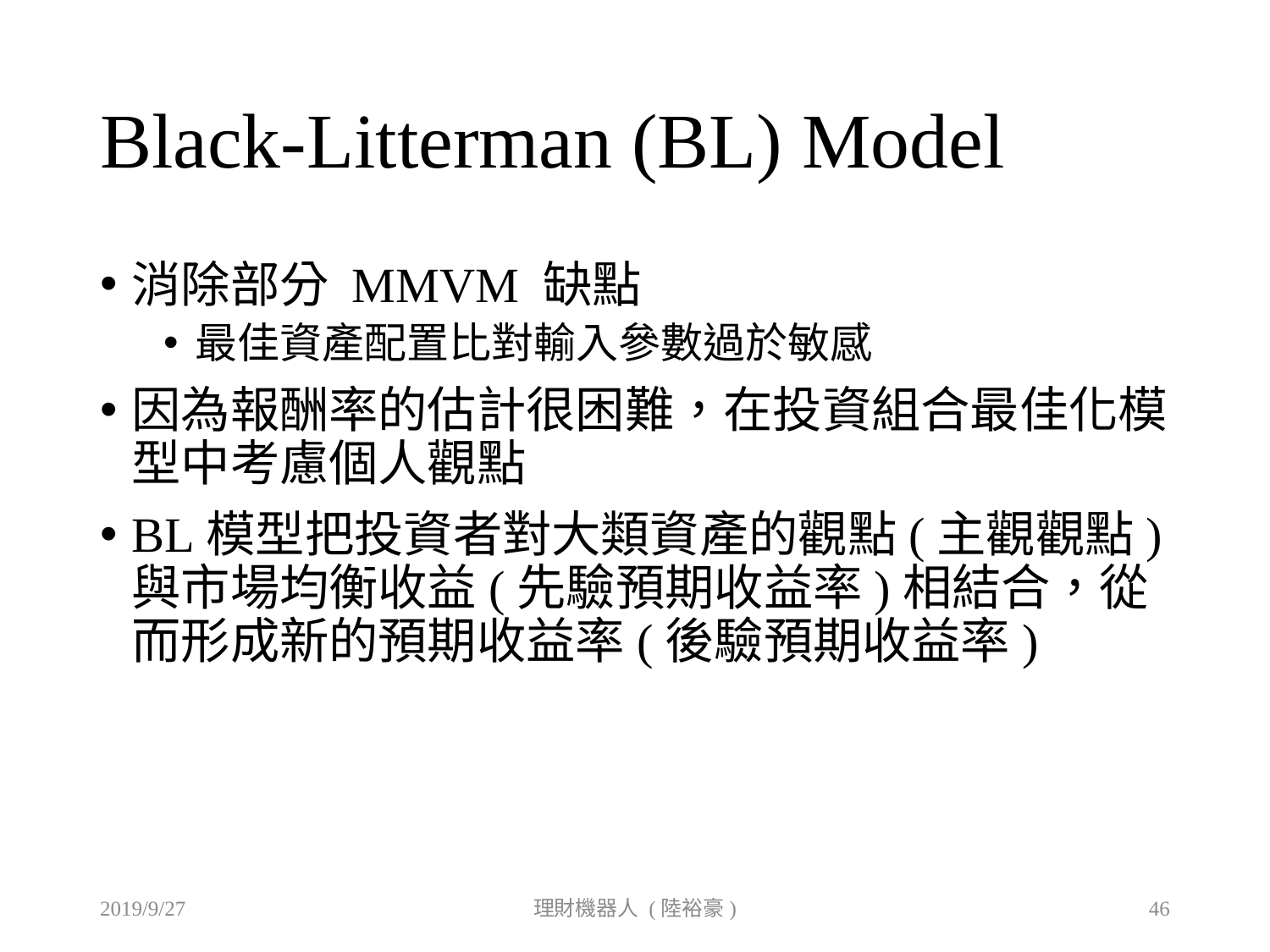

# Black-Litterman (BL) Model
消除部分 MMVM 缺點
最佳資產配置比對輸入參數過於敏感
因為報酬率的估計很困難，在投資組合最佳化模型中考慮個人觀點
BL模型把投資者對大類資產的觀點(主觀觀點)與市場均衡收益(先驗預期收益率)相結合，從而形成新的預期收益率(後驗預期收益率)

2019/9/27
理財機器人 (陸裕豪)
46